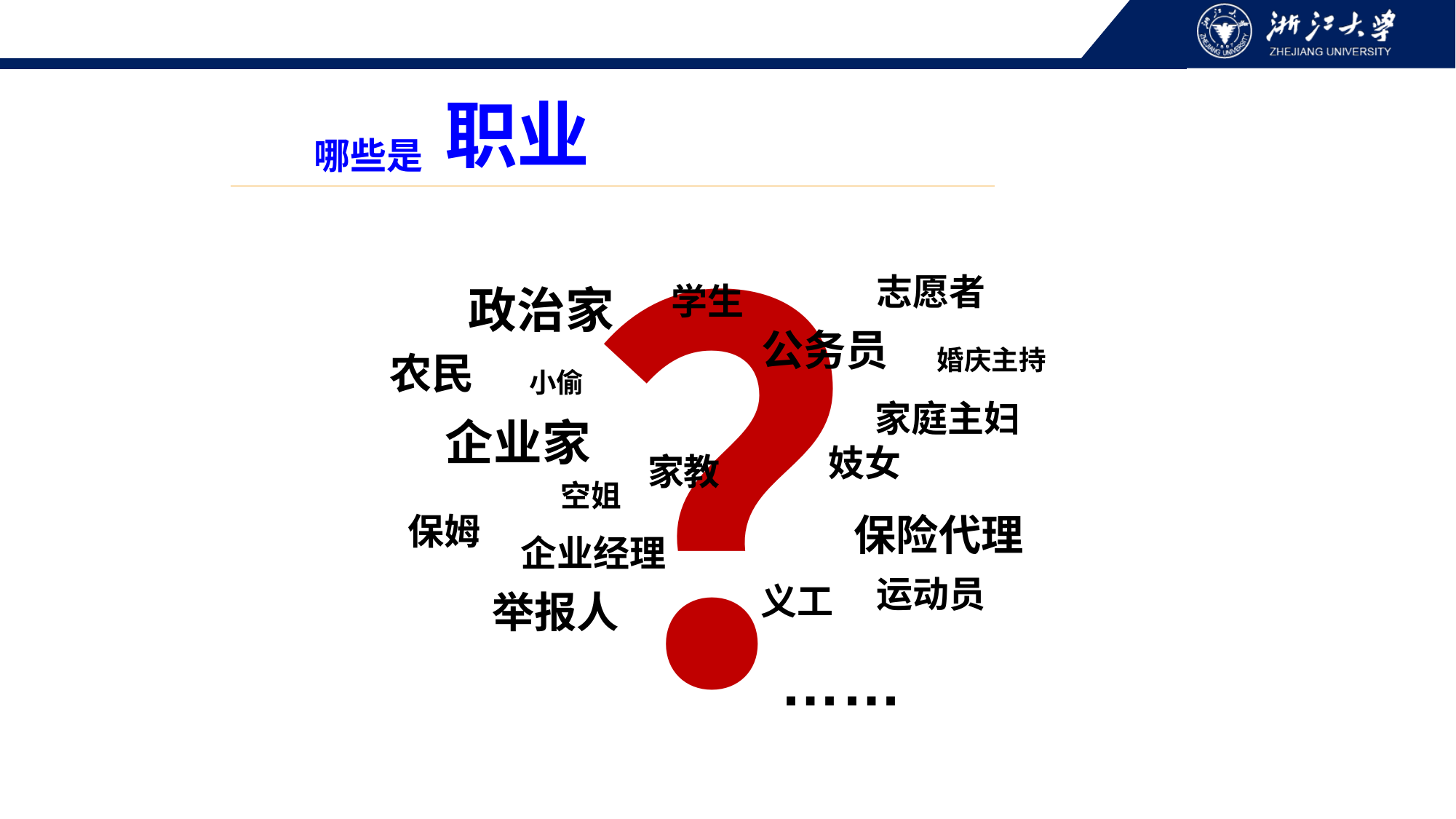

职业
哪些是
？
志愿者
学生
政治家
公务员
婚庆主持
农民
小偷

家庭主妇
企业家
妓女
家教
空姐
保险代理
保姆
企业经理
运动员
义工
举报人
……